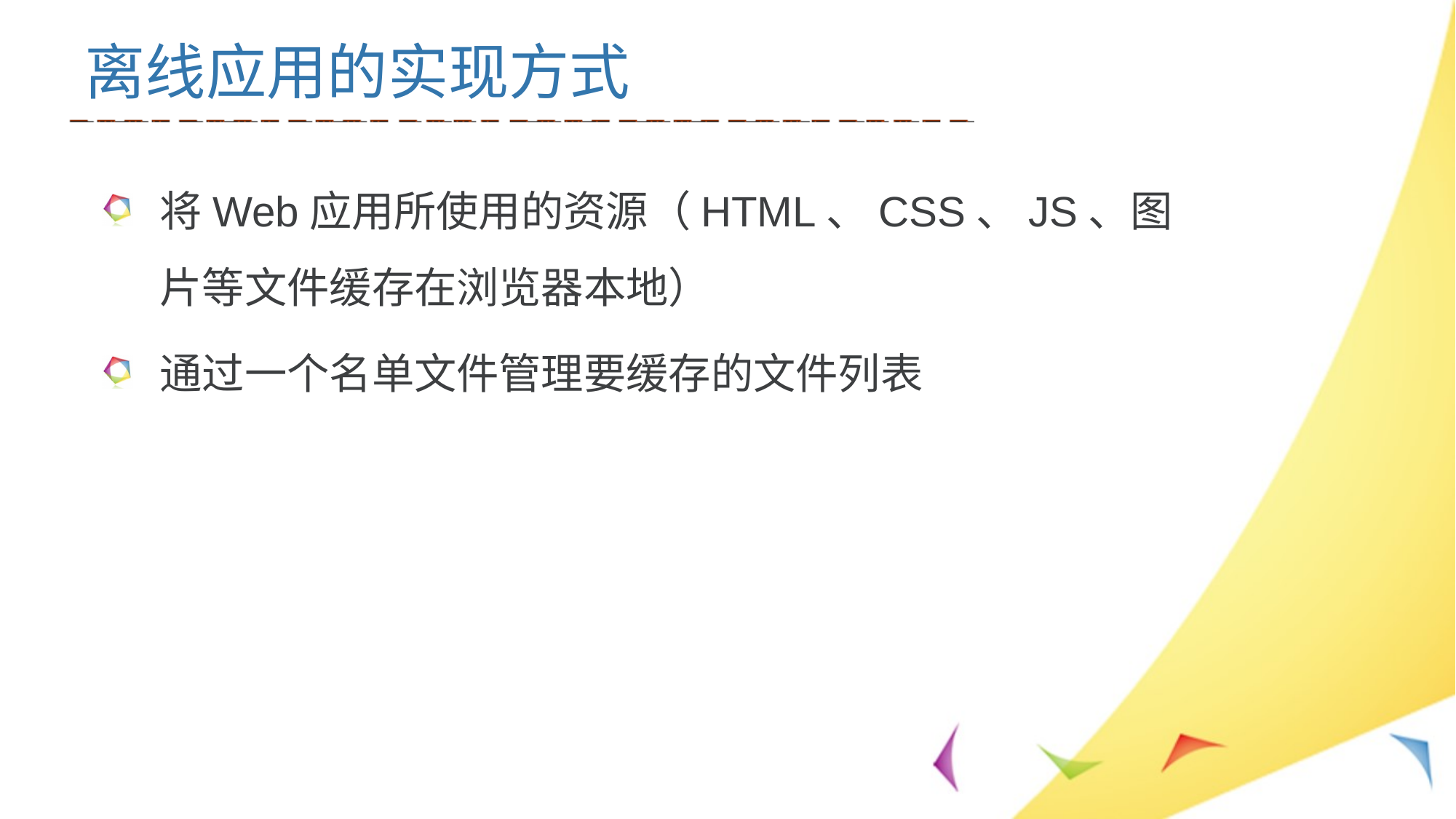

离线应用的实现方式
将Web应用所使用的资源（HTML、CSS、JS、图片等文件缓存在浏览器本地）
通过一个名单文件管理要缓存的文件列表